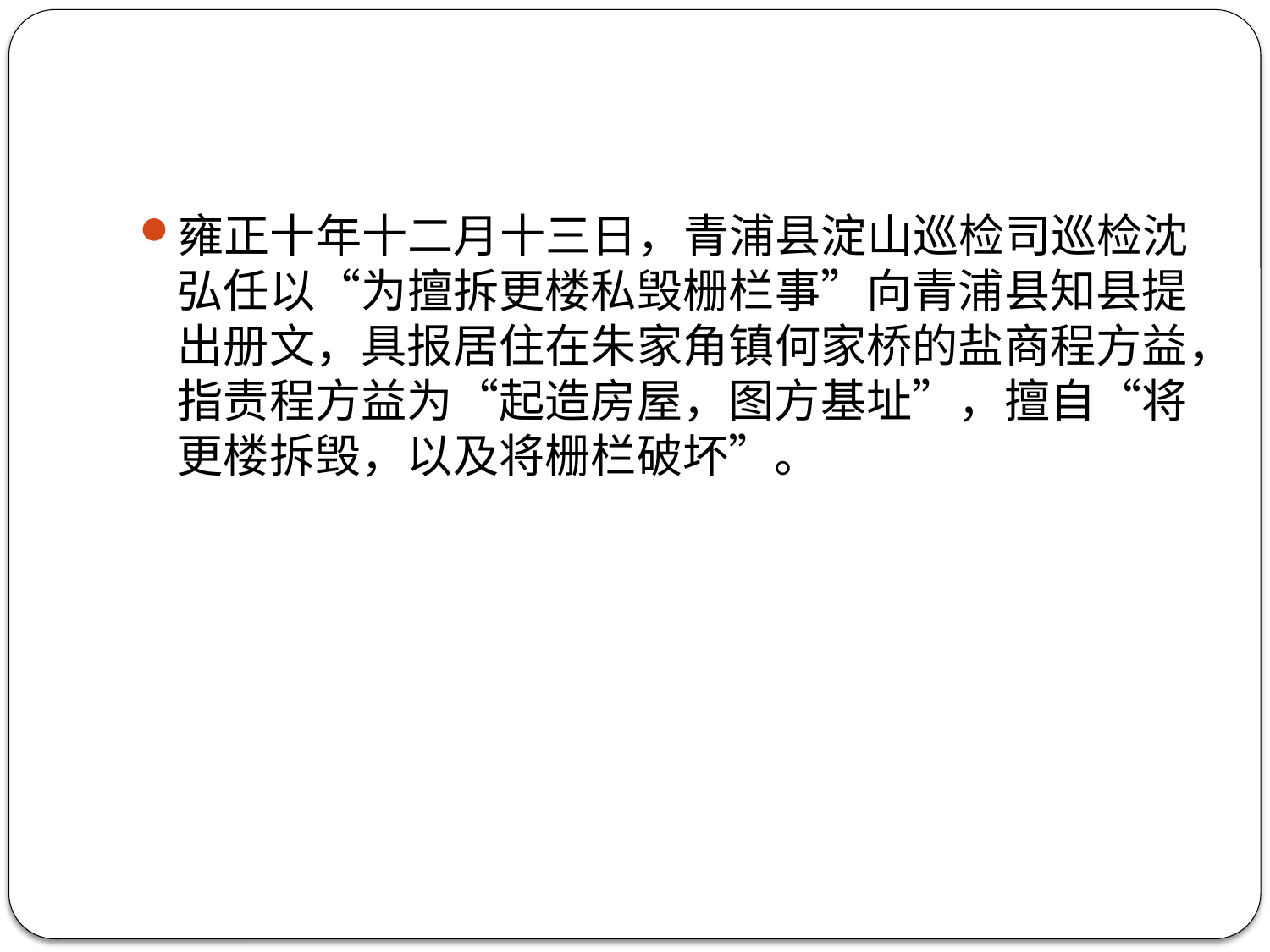

#
雍正十年十二月十三日，青浦县淀山巡检司巡检沈弘任以“为擅拆更楼私毁栅栏事”向青浦县知县提出册文，具报居住在朱家角镇何家桥的盐商程方益，指责程方益为“起造房屋，图方基址”，擅自“将更楼拆毁，以及将栅栏破坏”。